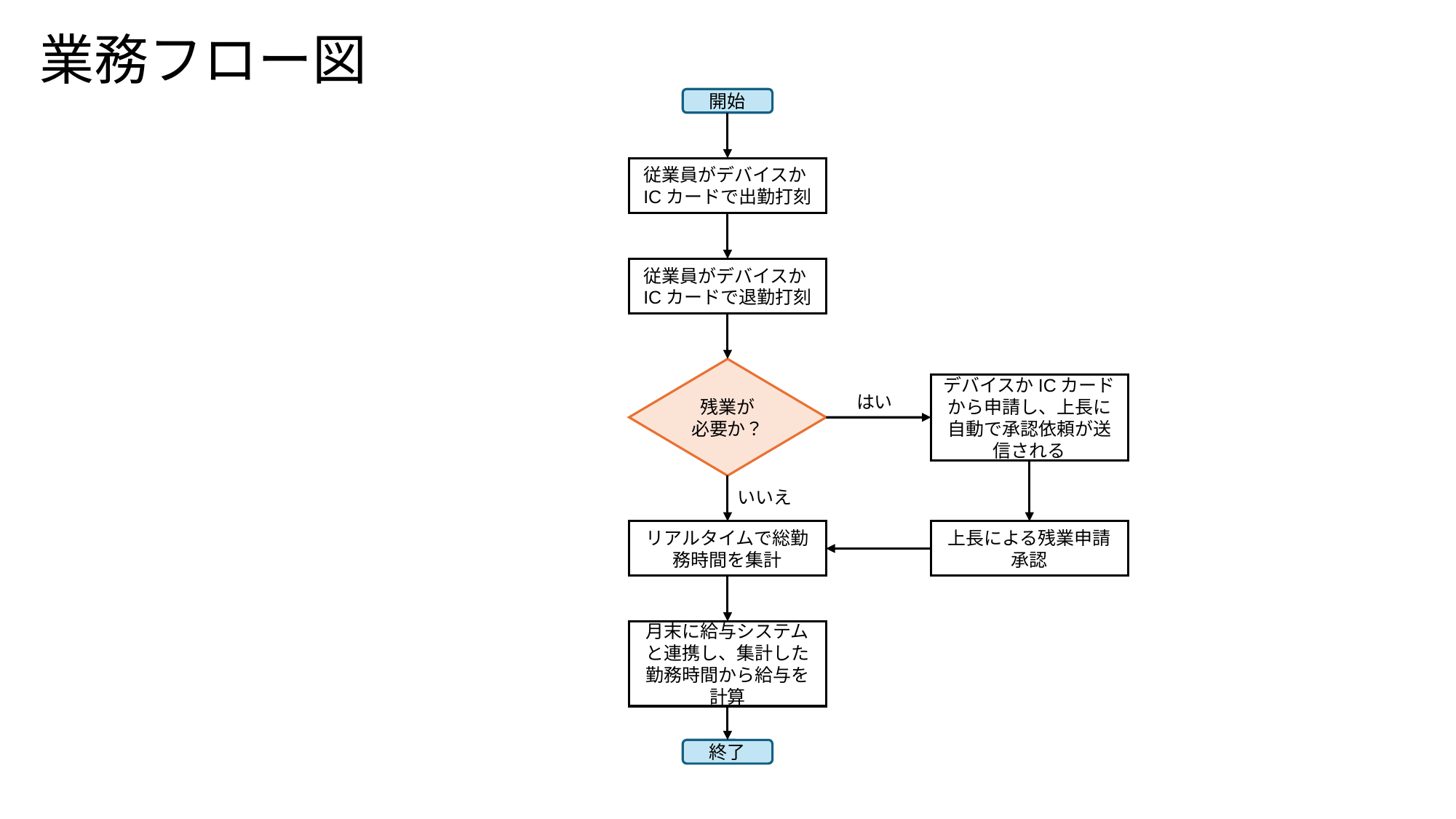

# 業務フロー図
開始
従業員がデバイスかICカードで出勤打刻
従業員がデバイスかICカードで退勤打刻
残業が
必要か？
デバイスかICカードから申請し、上長に自動で承認依頼が送信される
リアルタイムで総勤務時間を集計
上長による残業申請承認
月末に給与システムと連携し、集計した勤務時間から給与を計算
はい
いいえ
終了